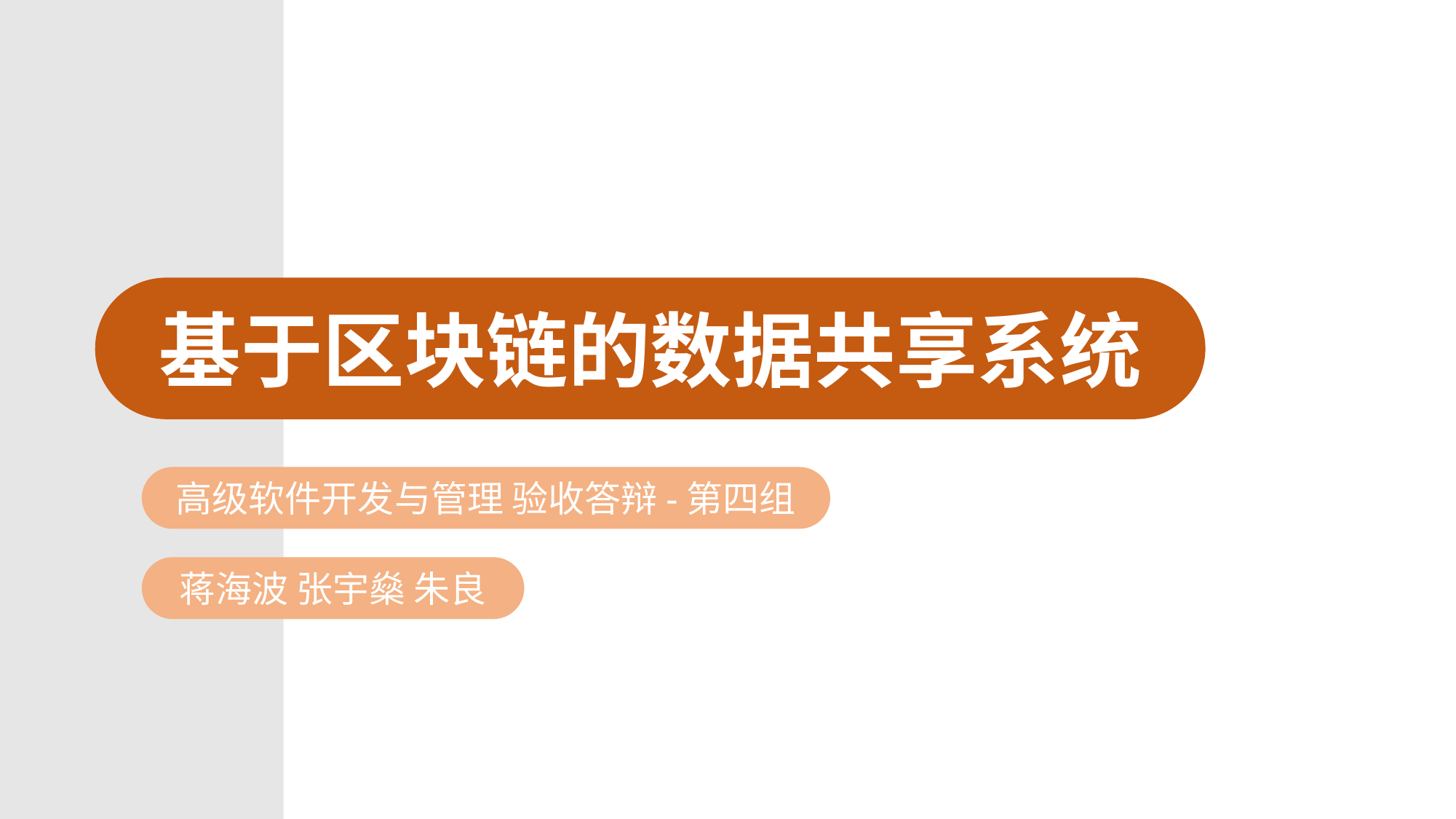

基于区块链的数据共享系统
高级软件开发与管理 验收答辩-第四组
蒋海波 张宇燊 朱良